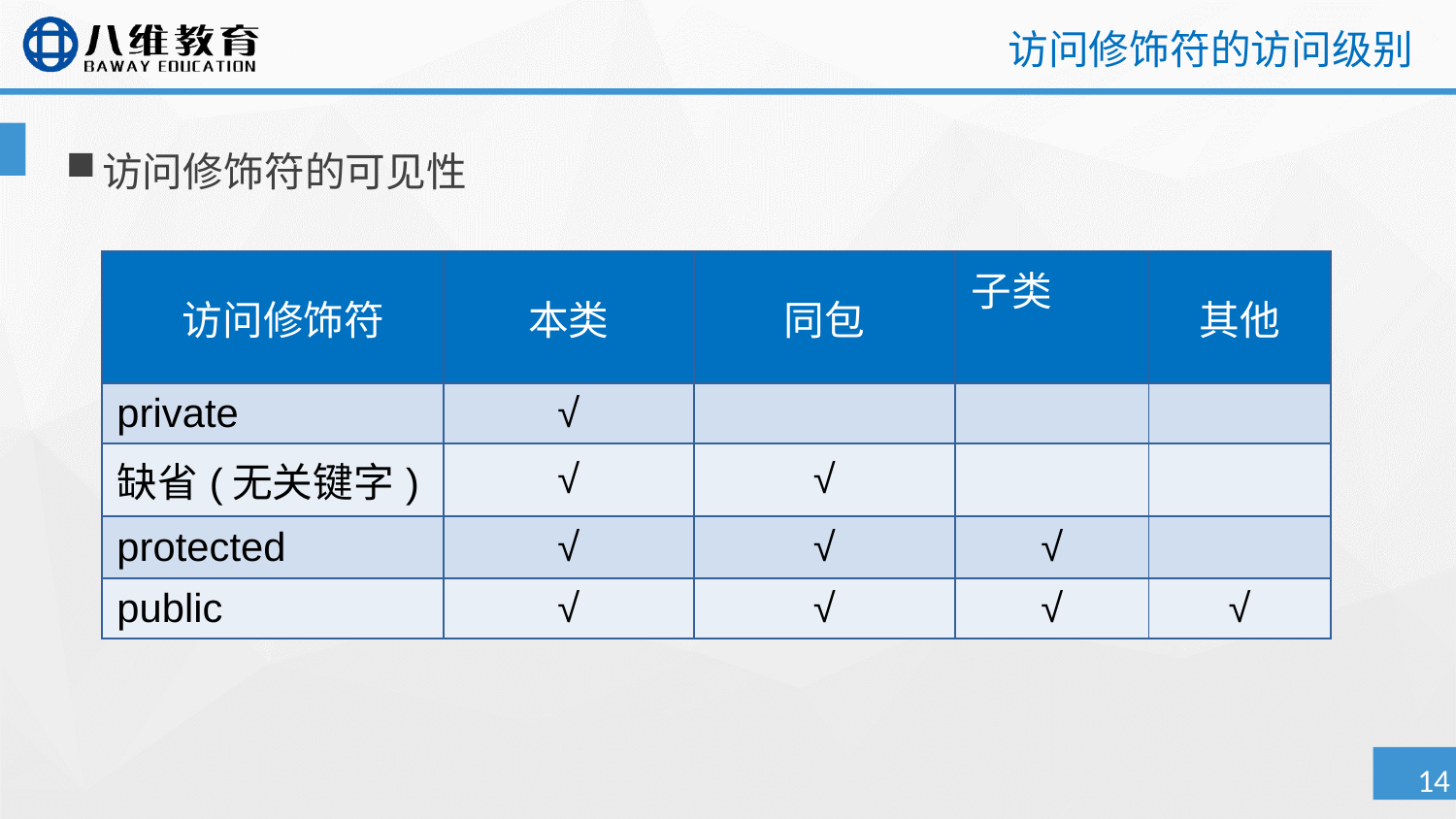

# 访问修饰符的访问级别
访问修饰符的可见性
| 访问修饰符 | 本类 | 同包 | 子类 | 其他 |
| --- | --- | --- | --- | --- |
| private | √ |  |  |  |
| 缺省(无关键字) | √ | √ |  |  |
| protected | √ | √ | √ |  |
| public | √ | √ | √ | √ |